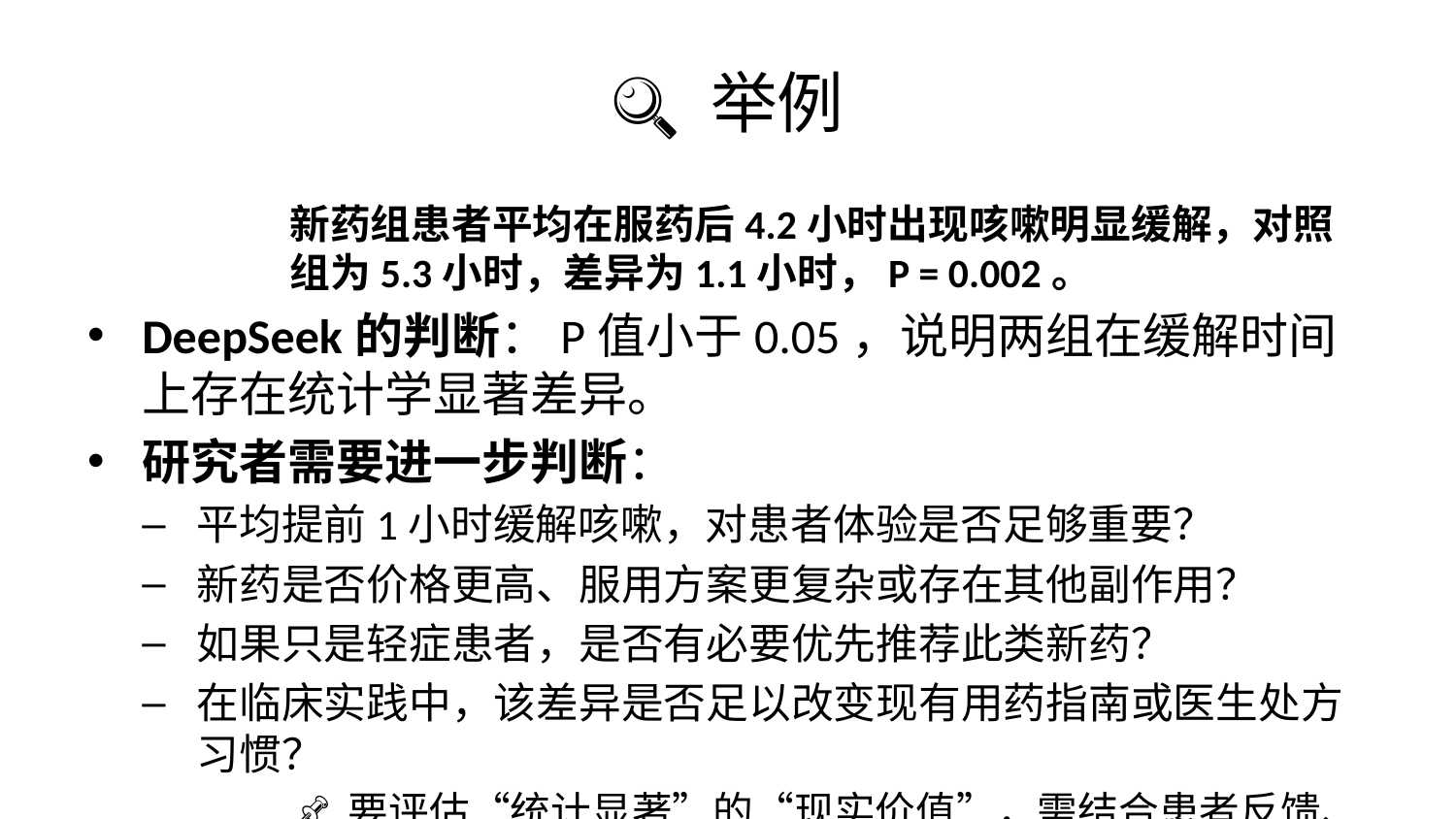

# 🔍 举例
新药组患者平均在服药后4.2小时出现咳嗽明显缓解，对照组为5.3小时，差异为1.1小时，P = 0.002。
DeepSeek的判断：P值小于0.05，说明两组在缓解时间上存在统计学显著差异。
研究者需要进一步判断：
平均提前1小时缓解咳嗽，对患者体验是否足够重要？
新药是否价格更高、服用方案更复杂或存在其他副作用？
如果只是轻症患者，是否有必要优先推荐此类新药？
在临床实践中，该差异是否足以改变现有用药指南或医生处方习惯？
📌 要评估“统计显著”的“现实价值”，需结合患者反馈、药物成本、安全性及对临床决策的实际影响。